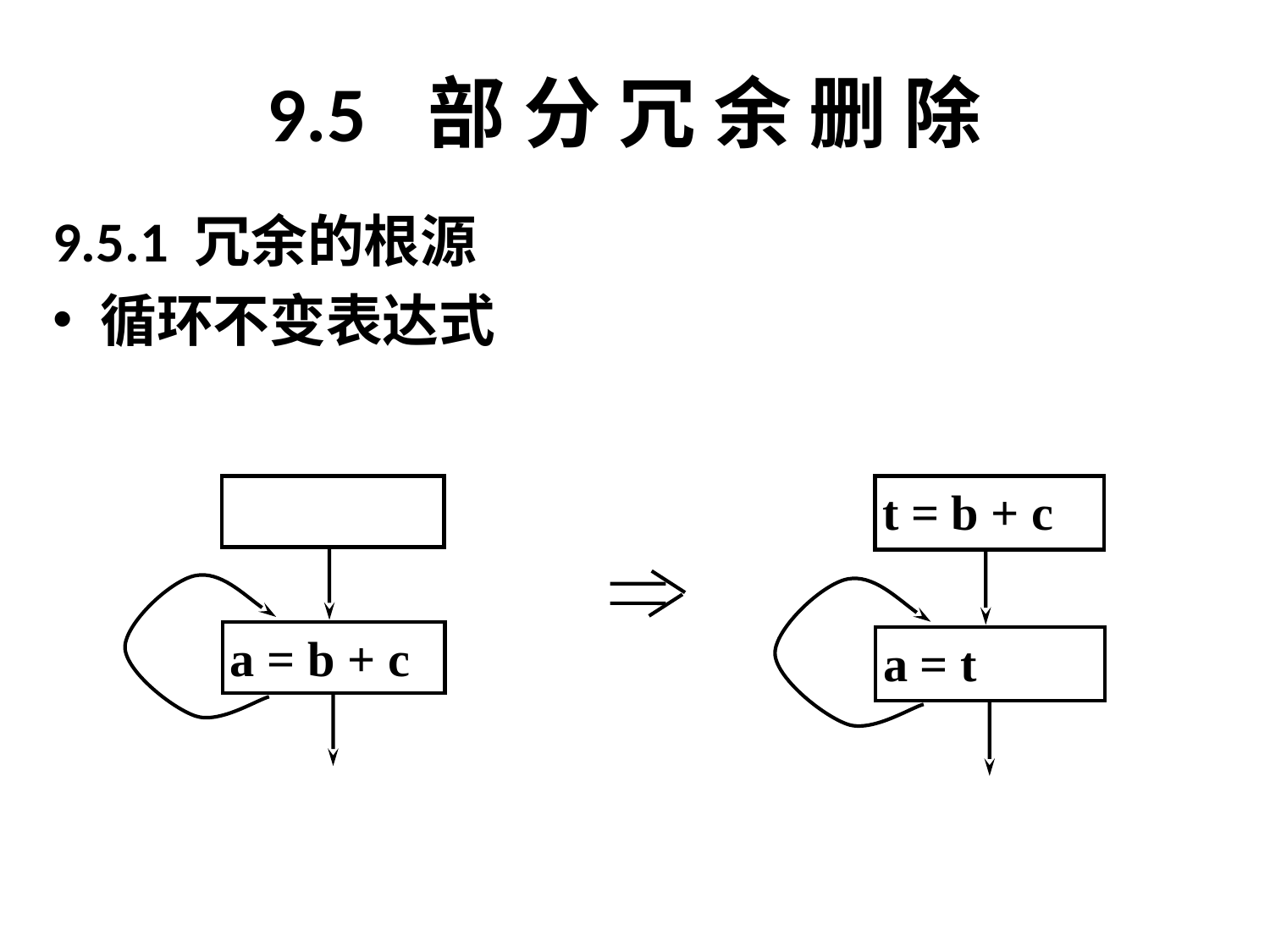

# 9.5  部 分 冗 余 删 除
9.5.1 冗余的根源
循环不变表达式

a = b + c

t = b + c

a = t